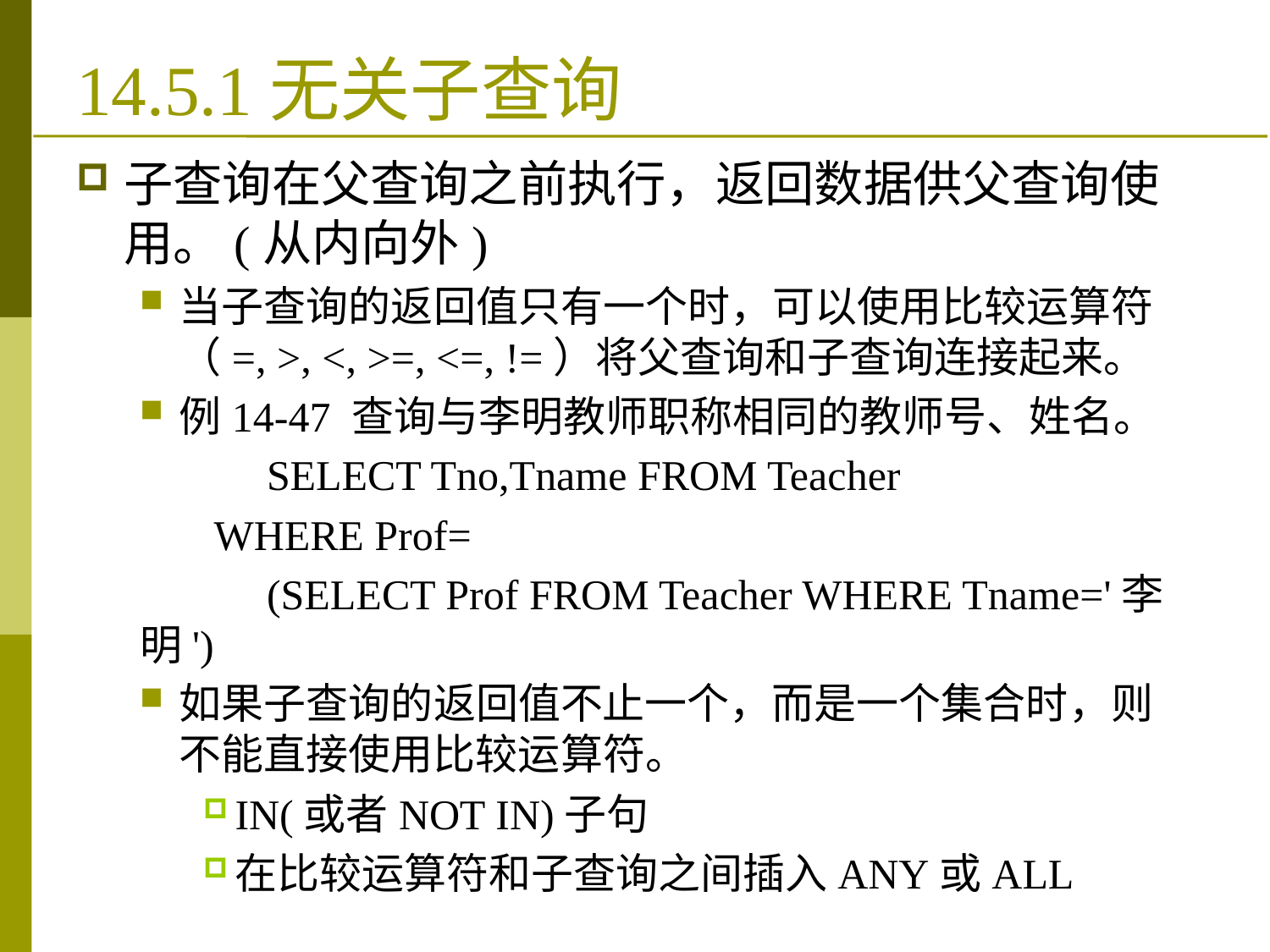

# 14.5.1无关子查询
子查询在父查询之前执行，返回数据供父查询使用。(从内向外)
当子查询的返回值只有一个时，可以使用比较运算符（=, >, <, >=, <=, !=）将父查询和子查询连接起来。
例14-47 查询与李明教师职称相同的教师号、姓名。
	SELECT Tno,Tname FROM Teacher
       WHERE Prof=
 	(SELECT Prof FROM Teacher WHERE Tname='李明')
如果子查询的返回值不止一个，而是一个集合时，则不能直接使用比较运算符。
IN(或者NOT IN)子句
在比较运算符和子查询之间插入ANY或ALL